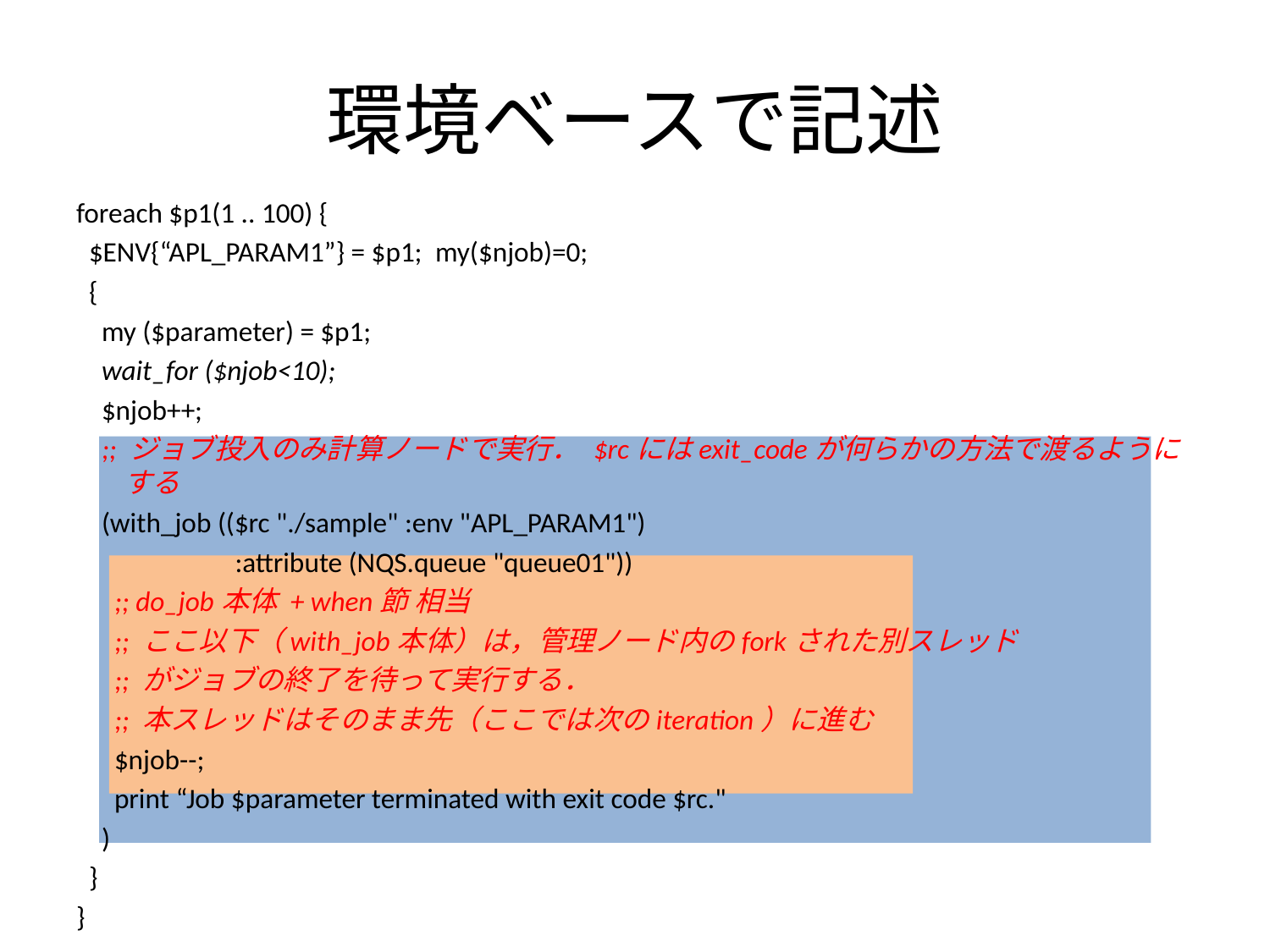

# 環境ベースで記述
foreach $p1(1 .. 100) {
  $ENV{“APL_PARAM1”} = $p1;  my($njob)=0;
  {
    my ($parameter) = $p1;
    wait_for ($njob<10);
    $njob++;
    ;; ジョブ投入のみ計算ノードで実行． $rcにはexit_codeが何らかの方法で渡るようにする
    (with_job (($rc "./sample" :env "APL_PARAM1")
                         :attribute (NQS.queue "queue01"))
      ;; do_job本体 + when節 相当
      ;; ここ以下（with_job本体）は，管理ノード内のforkされた別スレッド
      ;; がジョブの終了を待って実行する．
      ;; 本スレッドはそのまま先（ここでは次のiteration）に進む
      $njob--;
      print “Job $parameter terminated with exit code $rc."
    )
  }
}